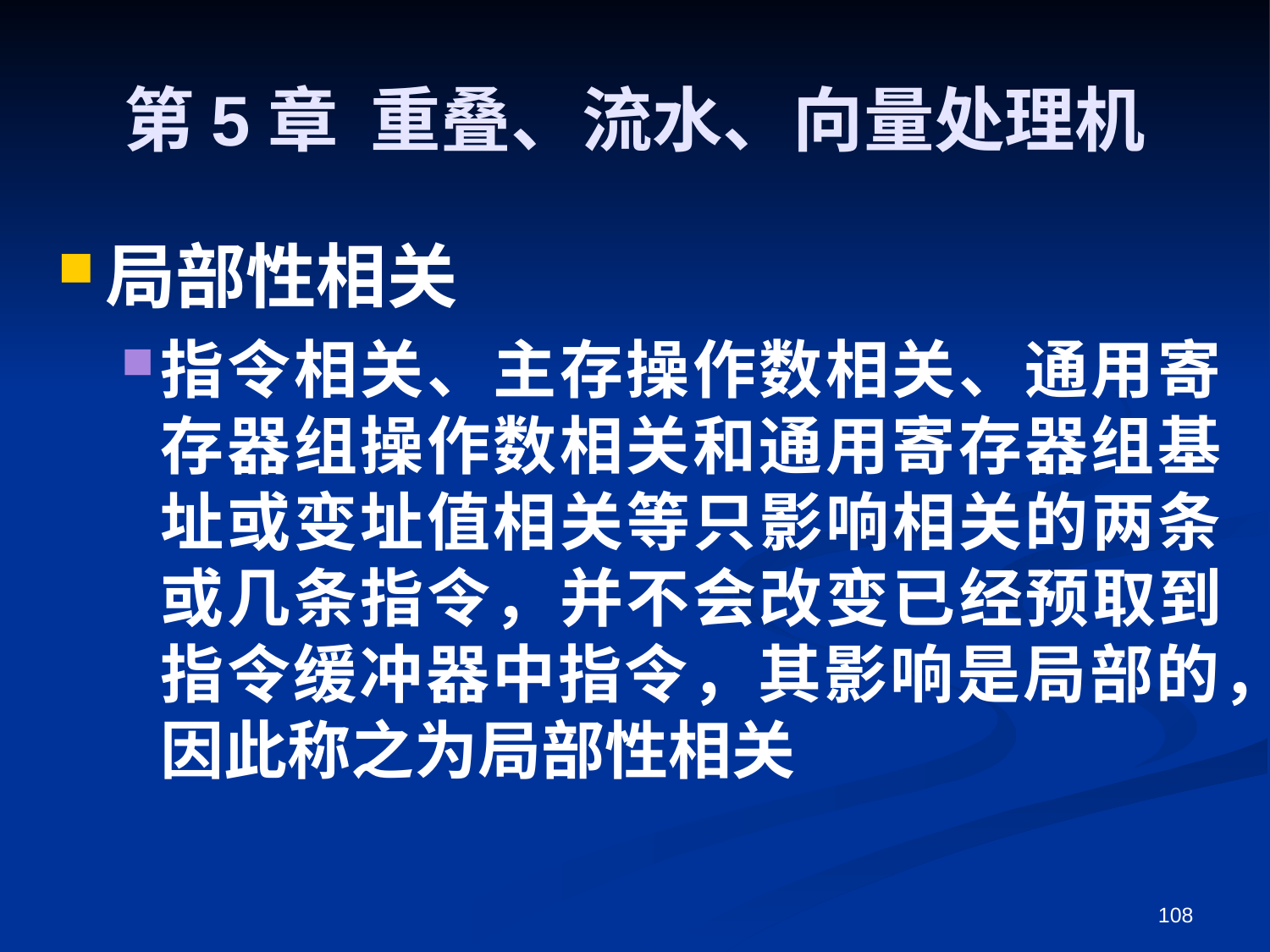

# 第5章  重叠、流水、向量处理机
局部性相关
指令相关、主存操作数相关、通用寄存器组操作数相关和通用寄存器组基址或变址值相关等只影响相关的两条或几条指令，并不会改变已经预取到指令缓冲器中指令，其影响是局部的，因此称之为局部性相关
108